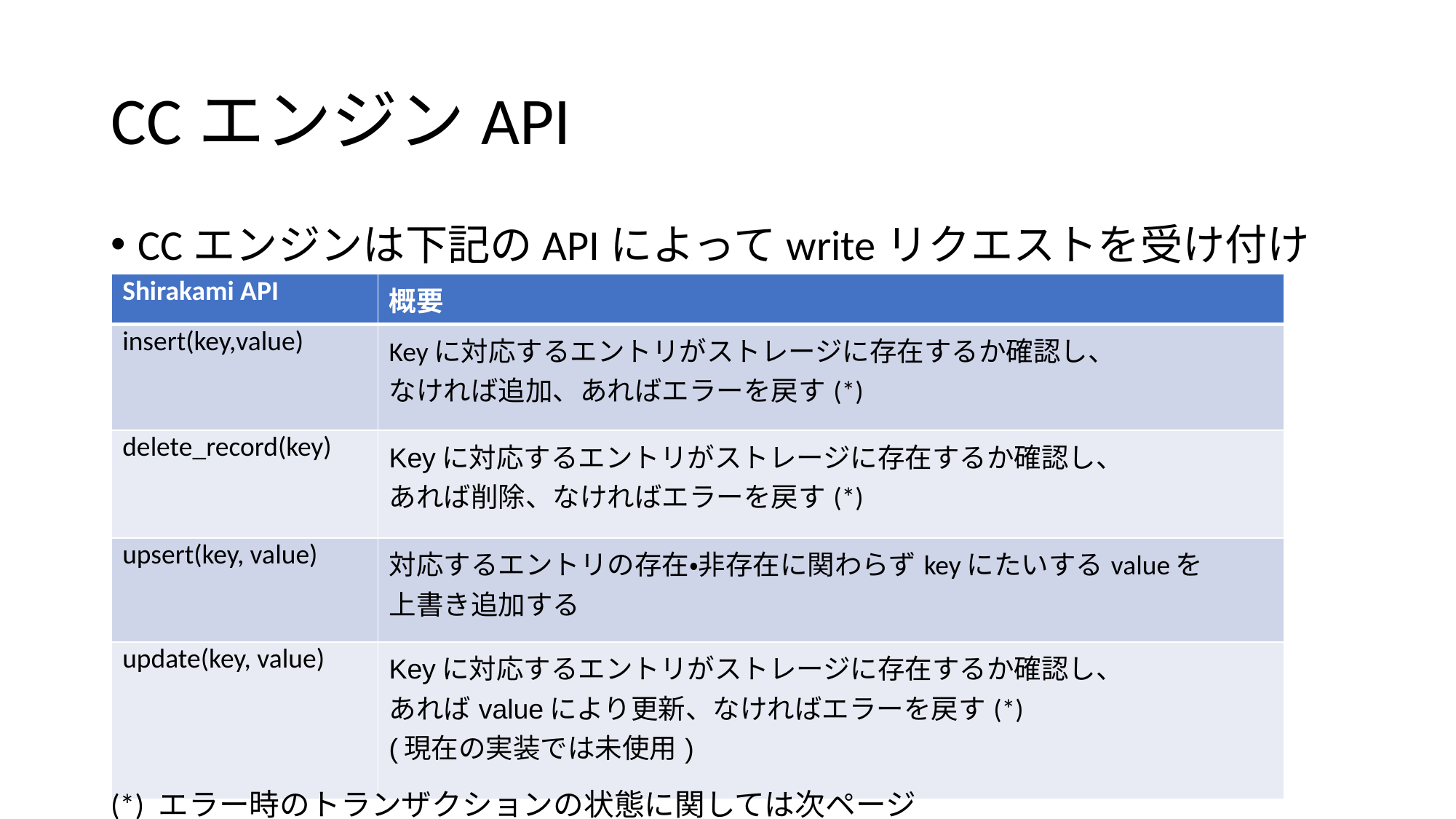

# CCエンジンAPI
CCエンジンは下記のAPIによってwriteリクエストを受け付ける
| Shirakami API | 概要 |
| --- | --- |
| insert(key,value) | Keyに対応するエントリがストレージに存在するか確認し、 なければ追加、あればエラーを戻す(\*) |
| delete\_record(key) | Keyに対応するエントリがストレージに存在するか確認し、 あれば削除、なければエラーを戻す(\*) |
| upsert(key, value) | 対応するエントリの存在・非存在に関わらずkeyにたいするvalueを 上書き追加する |
| update(key, value) | Keyに対応するエントリがストレージに存在するか確認し、 あればvalueにより更新、なければエラーを戻す(\*) (現在の実装では未使用) |
(*) エラー時のトランザクションの状態に関しては次ページ